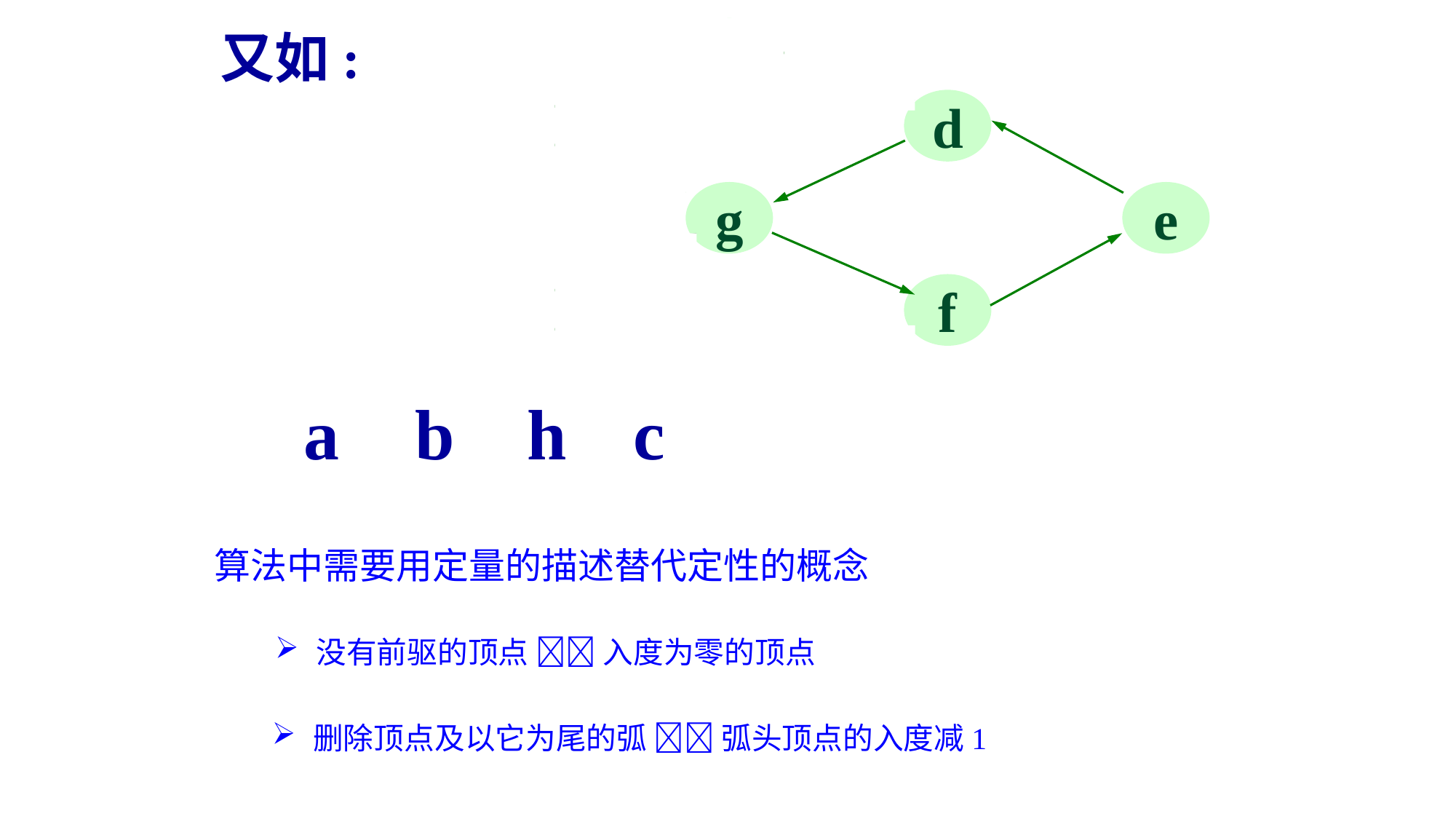

又如:

c

a
d

g
e

b
f

h

a
b
h
c
算法中需要用定量的描述替代定性的概念
没有前驱的顶点 ≡≡ 入度为零的顶点
删除顶点及以它为尾的弧 ≡≡ 弧头顶点的入度减1